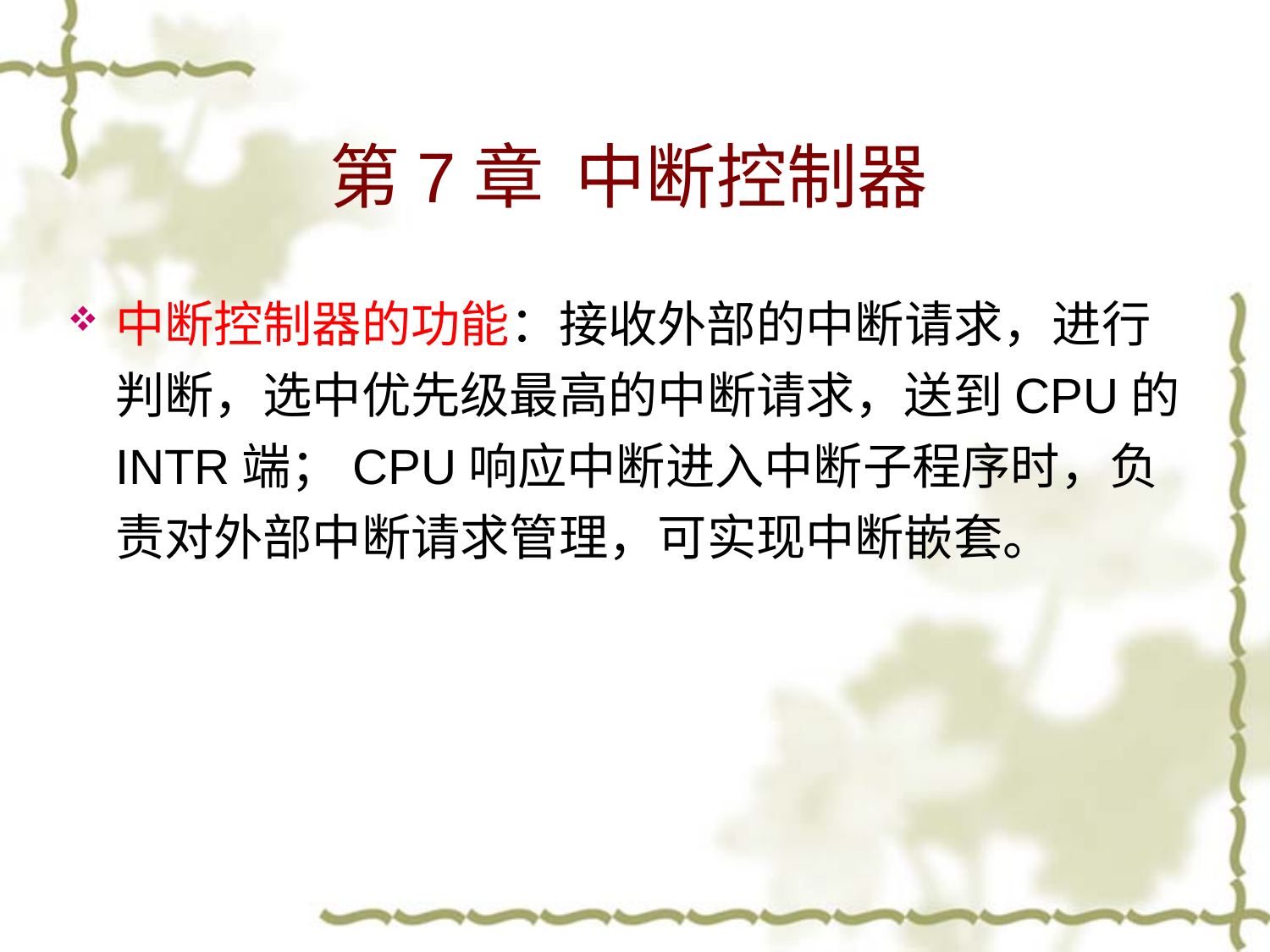

# 第7章  中断控制器
中断控制器的功能：接收外部的中断请求，进行判断，选中优先级最高的中断请求，送到CPU的INTR端；CPU响应中断进入中断子程序时，负责对外部中断请求管理，可实现中断嵌套。

2